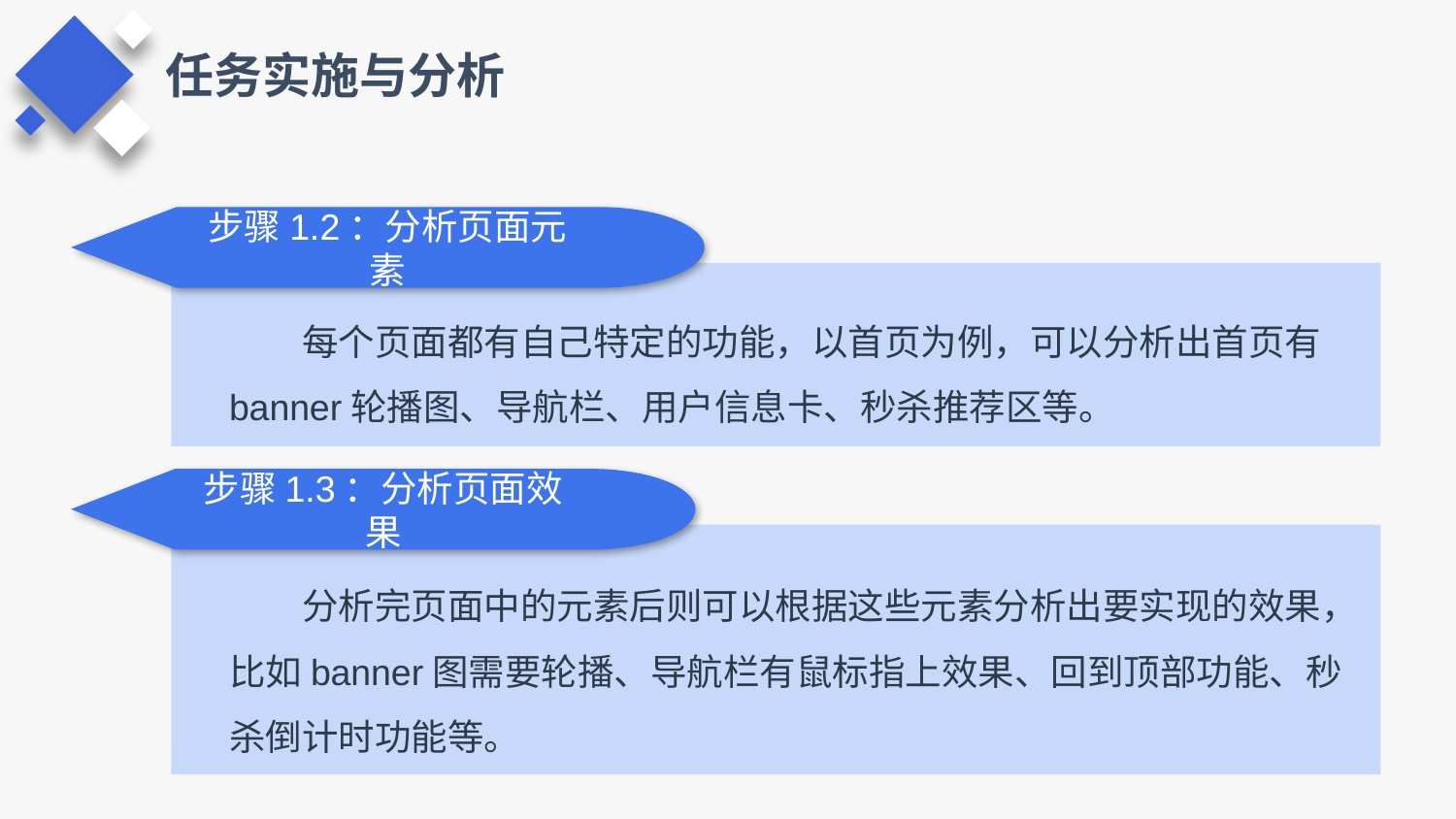

任务实施与分析

步骤1.2：分析页面元素

每个页面都有自己特定的功能，以首页为例，可以分析出首页有banner轮播图、导航栏、用户信息卡、秒杀推荐区等。
步骤1.3：分析页面效果

分析完页面中的元素后则可以根据这些元素分析出要实现的效果，比如banner图需要轮播、导航栏有鼠标指上效果、回到顶部功能、秒杀倒计时功能等。